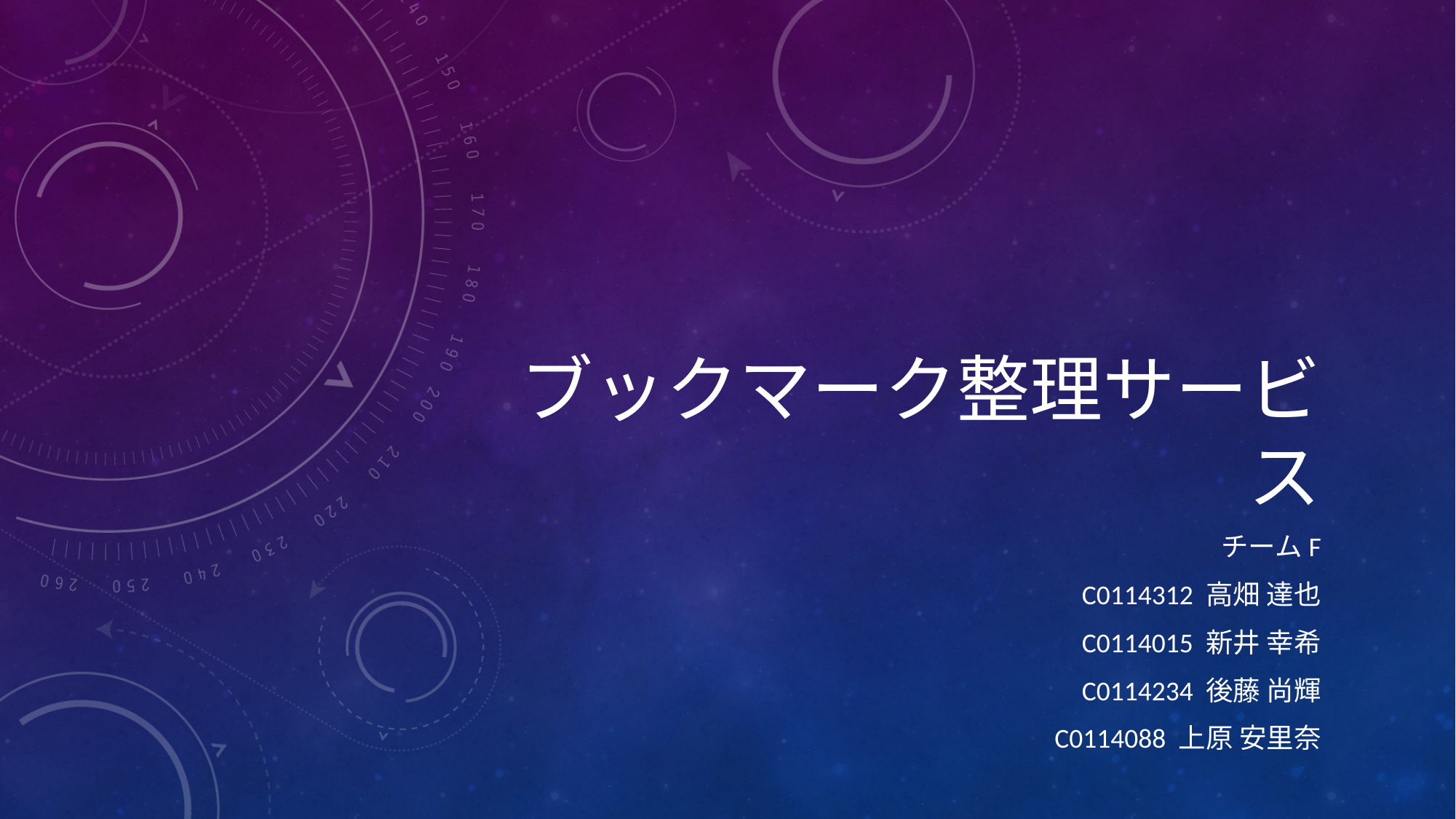

# ブックマーク整理サービス
チームF
C0114312 高畑 達也
C0114015 新井 幸希
C0114234 後藤 尚輝
C0114088 上原 安里奈